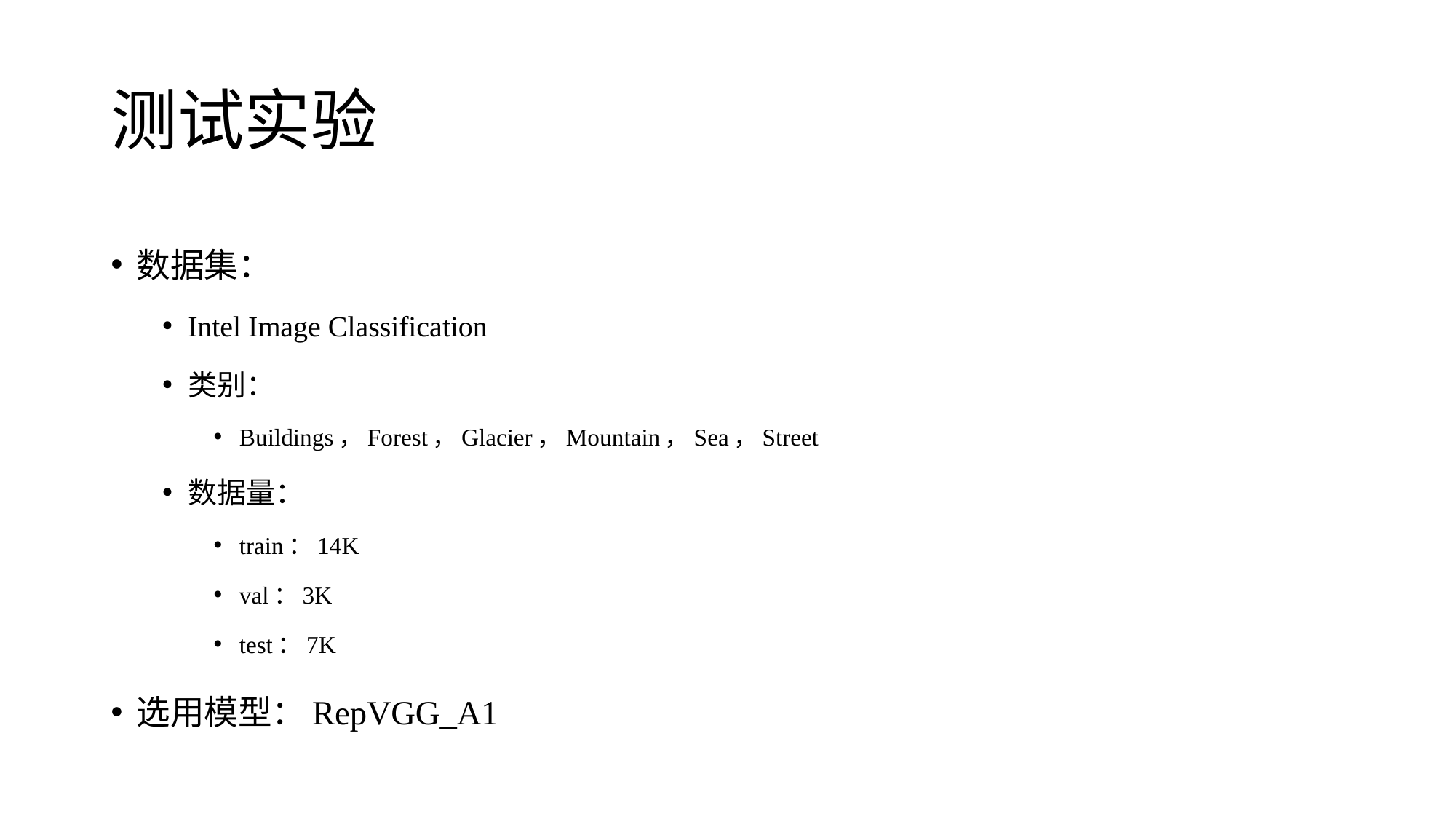

# 测试实验
数据集：
Intel Image Classification
类别：
Buildings，Forest，Glacier，Mountain，Sea，Street
数据量：
train：14K
val：3K
test：7K
选用模型：RepVGG_A1